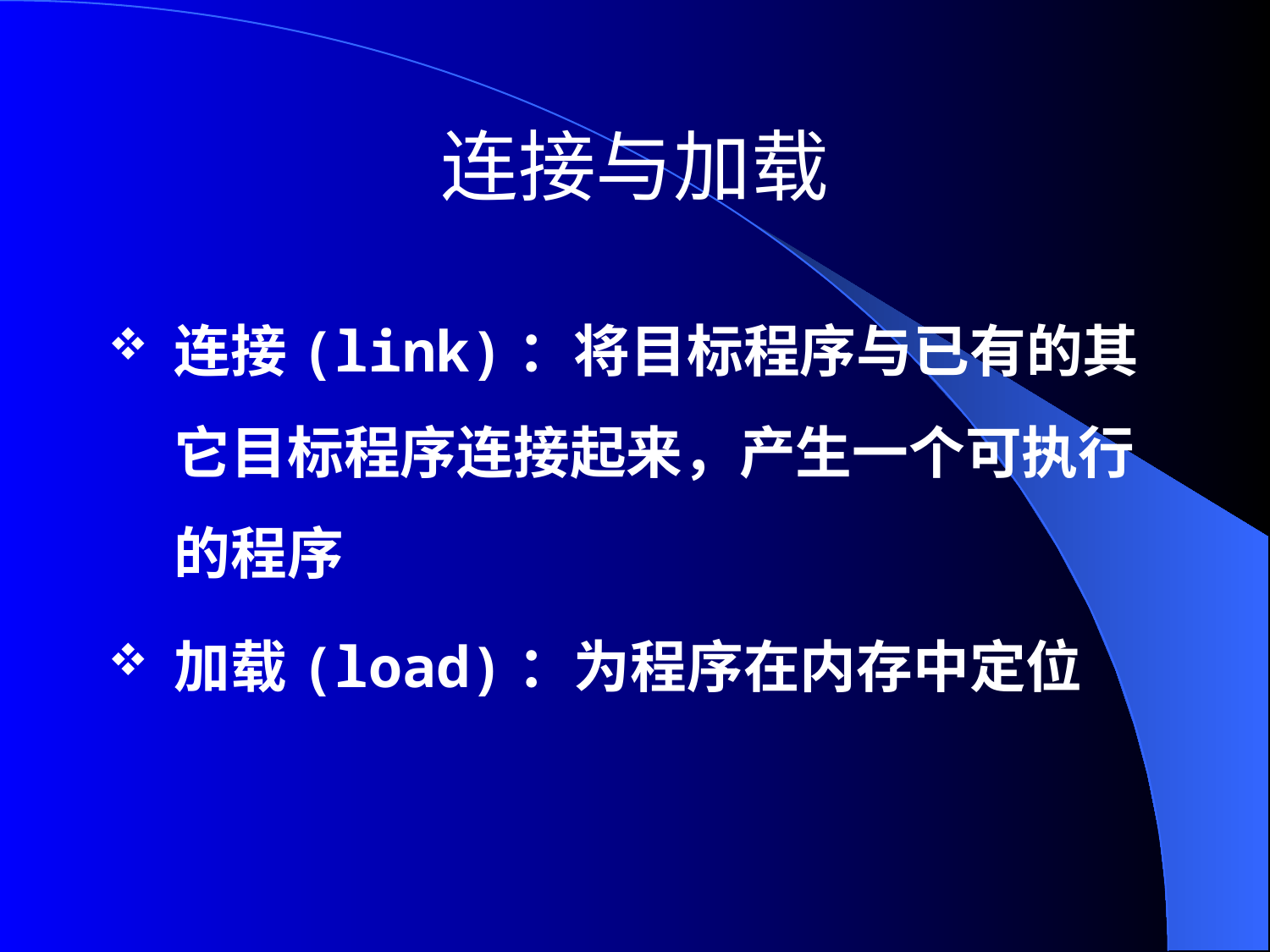

# 连接与加载
连接(link)：将目标程序与已有的其它目标程序连接起来，产生一个可执行的程序
加载(load)：为程序在内存中定位